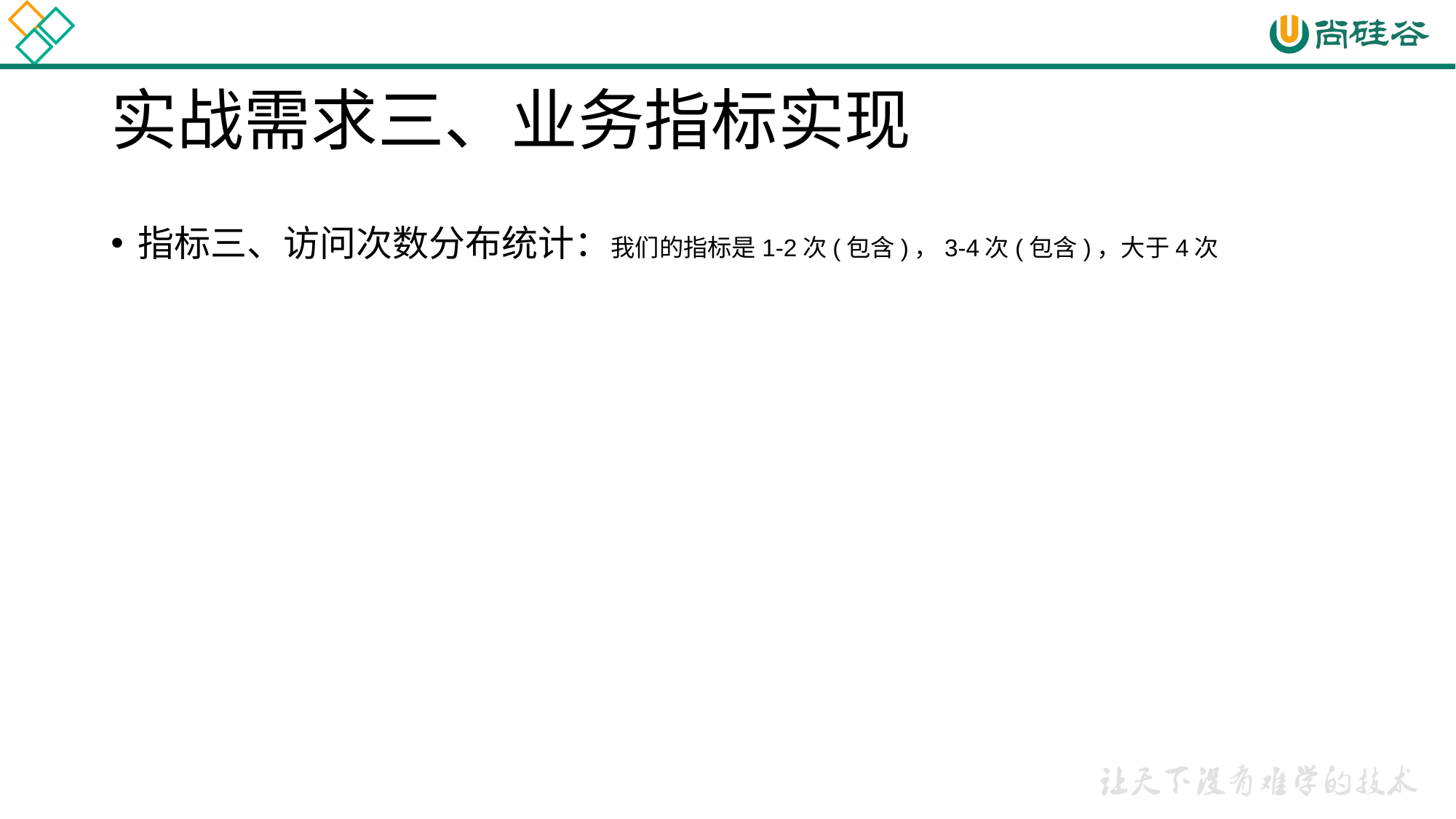

# 实战需求三、业务指标实现
指标三、访问次数分布统计：我们的指标是1-2次(包含)，3-4次(包含)，大于4次